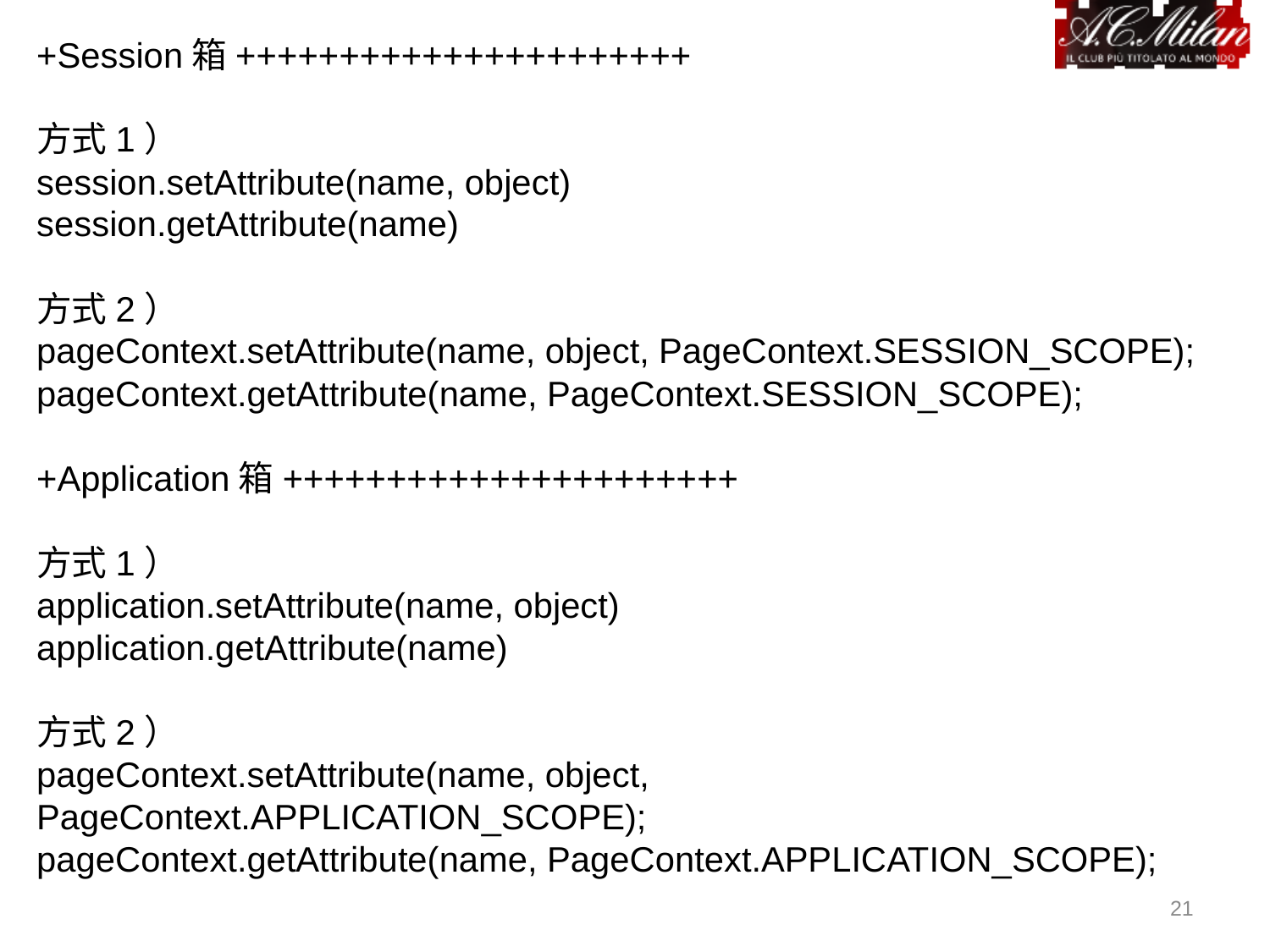

+Session箱++++++++++++++++++++++

方式1）
session.setAttribute(name, object)
session.getAttribute(name)

方式2）
pageContext.setAttribute(name, object, PageContext.SESSION_SCOPE);
pageContext.getAttribute(name, PageContext.SESSION_SCOPE);

+Application箱++++++++++++++++++++++

方式1）
application.setAttribute(name, object)
application.getAttribute(name)

方式2）
pageContext.setAttribute(name, object, PageContext.APPLICATION_SCOPE);
pageContext.getAttribute(name, PageContext.APPLICATION_SCOPE);
21